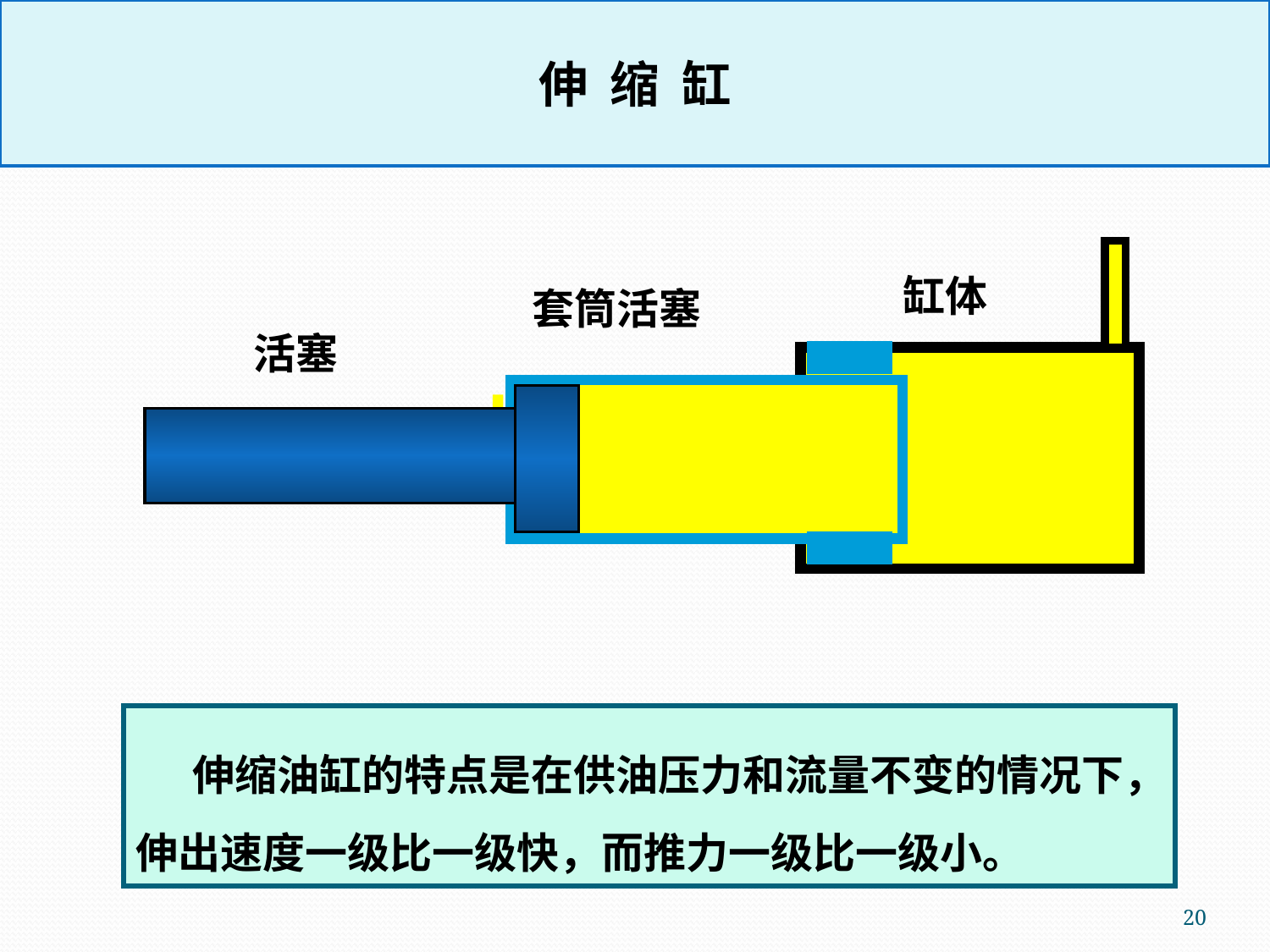

伸  缩  缸

缸体
套筒活塞

活塞

    伸缩油缸的特点是在供油压力和流量不变的情况下，伸出速度一级比一级快，而推力一级比一级小。
20